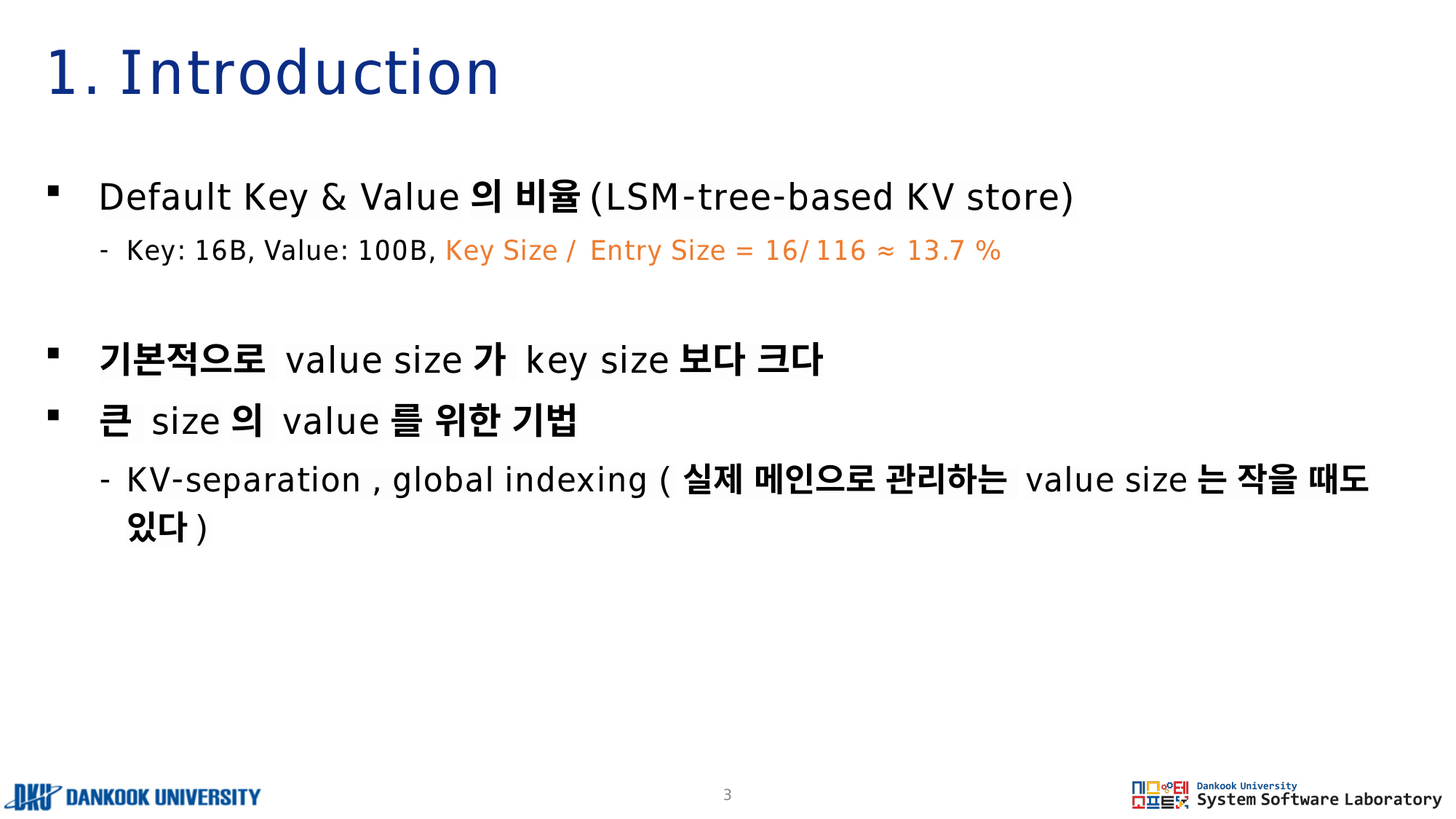

# 1. Introduction
Default Key & Value의 비율(LSM-tree-based KV store)
Key: 16B, Value: 100B, Key Size / Entry Size = 16/116 ≈ 13.7 %

기본적으로 value size가 key size보다 크다
큰 size의 value를 위한 기법
KV-separation , global indexing (실제 메인으로 관리하는 value size는 작을 때도 있다)

3